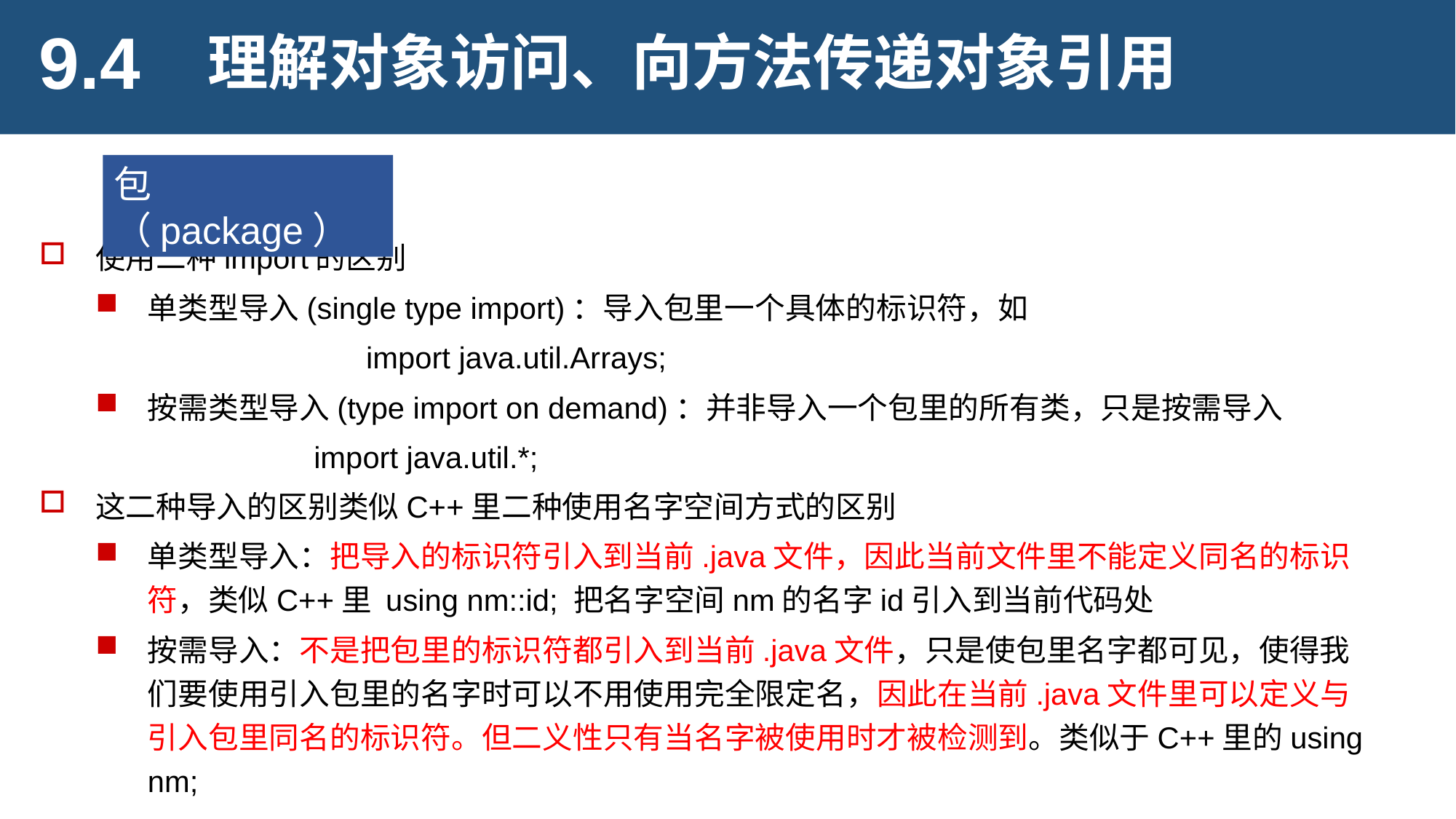

9.4
理解对象访问、向方法传递对象引用
包（package）
使用二种import的区别
单类型导入(single type import)：导入包里一个具体的标识符，如
		import java.util.Arrays;
按需类型导入(type import on demand)：并非导入一个包里的所有类，只是按需导入
		import java.util.*;
这二种导入的区别类似C++里二种使用名字空间方式的区别
单类型导入：把导入的标识符引入到当前.java文件，因此当前文件里不能定义同名的标识符，类似C++里 using nm::id; 把名字空间nm的名字id引入到当前代码处
按需导入：不是把包里的标识符都引入到当前.java文件，只是使包里名字都可见，使得我们要使用引入包里的名字时可以不用使用完全限定名，因此在当前.java文件里可以定义与引入包里同名的标识符。但二义性只有当名字被使用时才被检测到。类似于C++里的using nm;